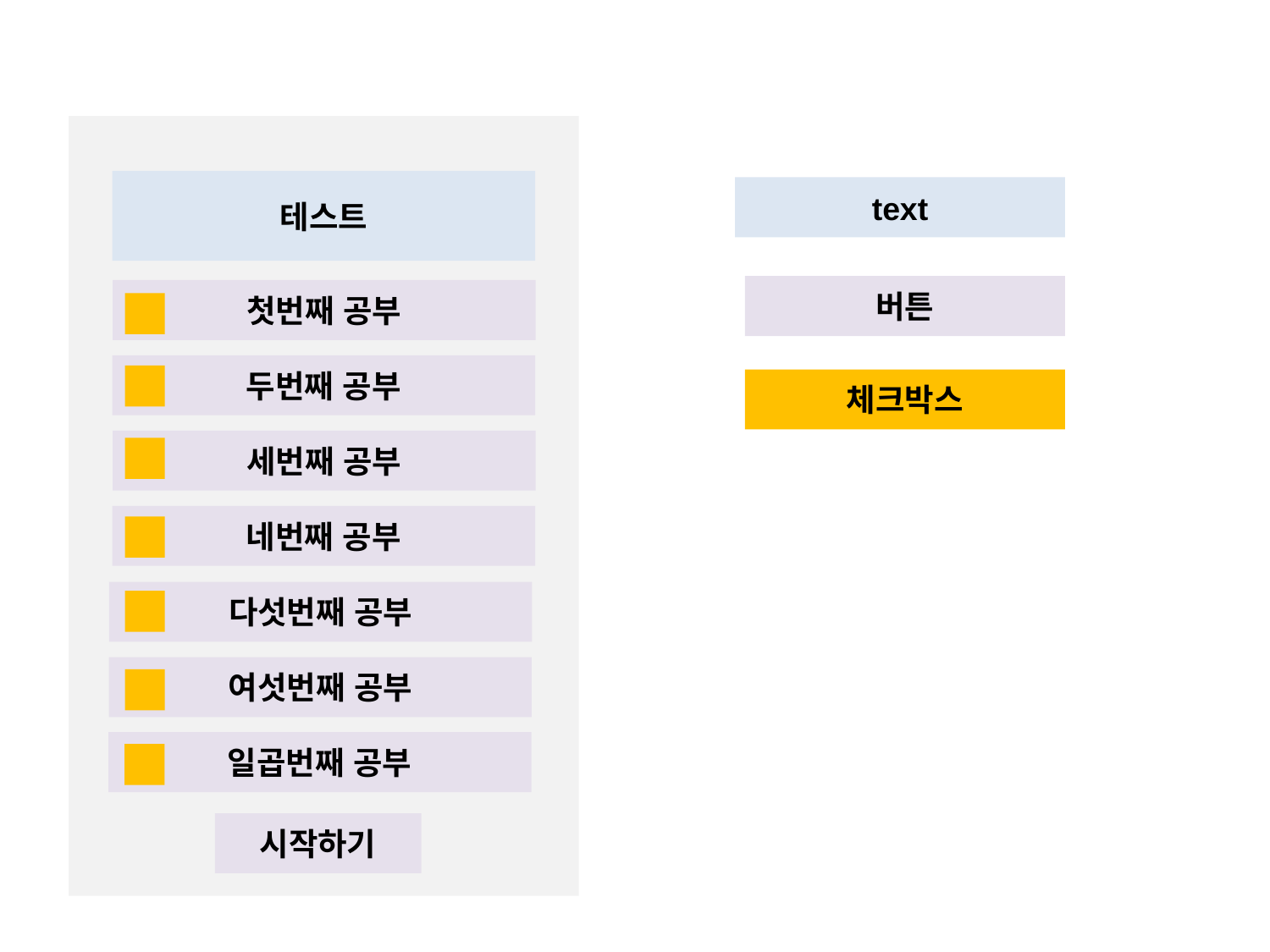

테스트
text
버튼
첫번째 공부

두번째 공부

체크박스
세번째 공부

네번째 공부

다섯번째 공부

여섯번째 공부

일곱번째 공부

시작하기